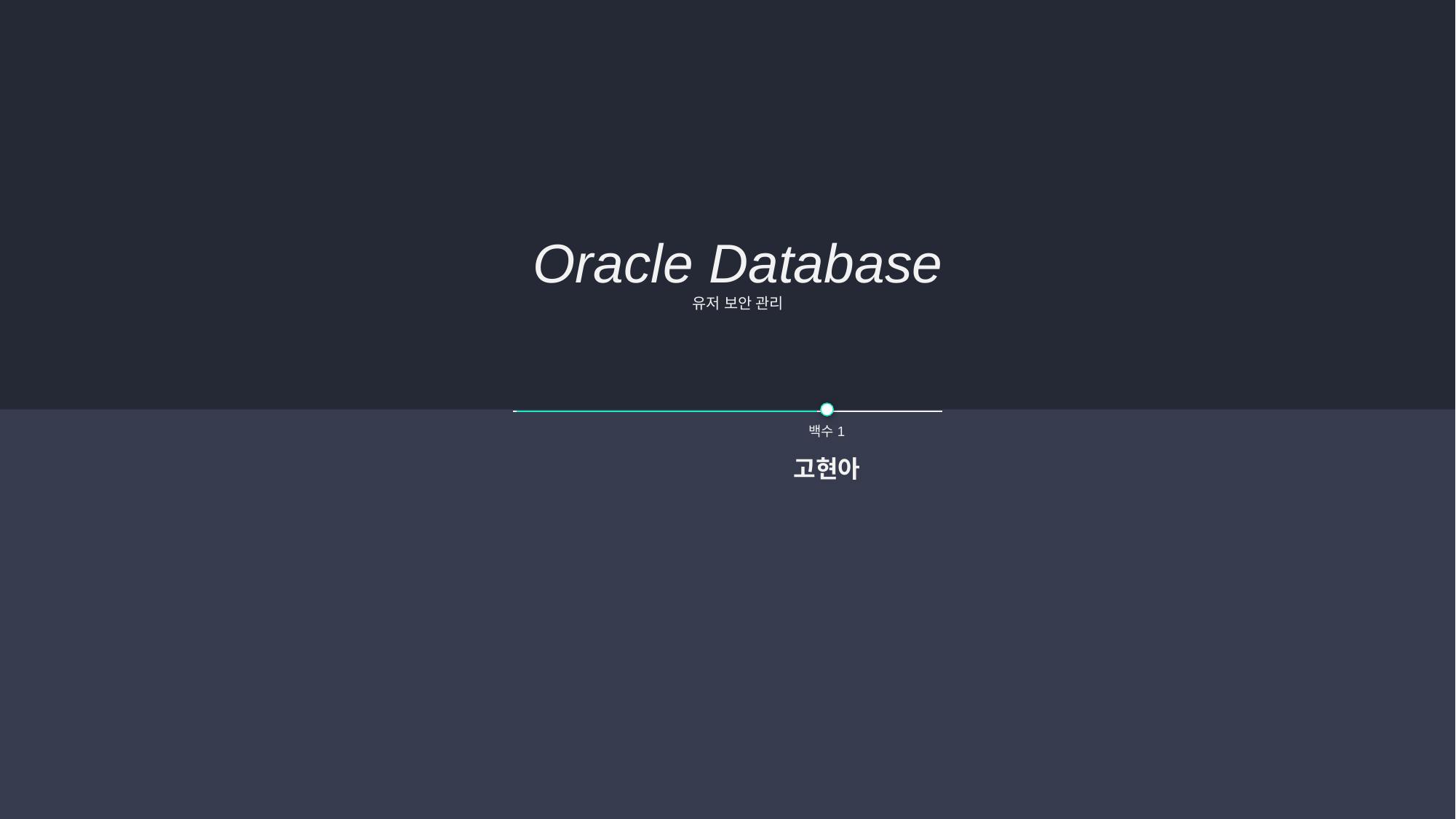

Oracle Database
유저 보안 관리

백수1
고현아